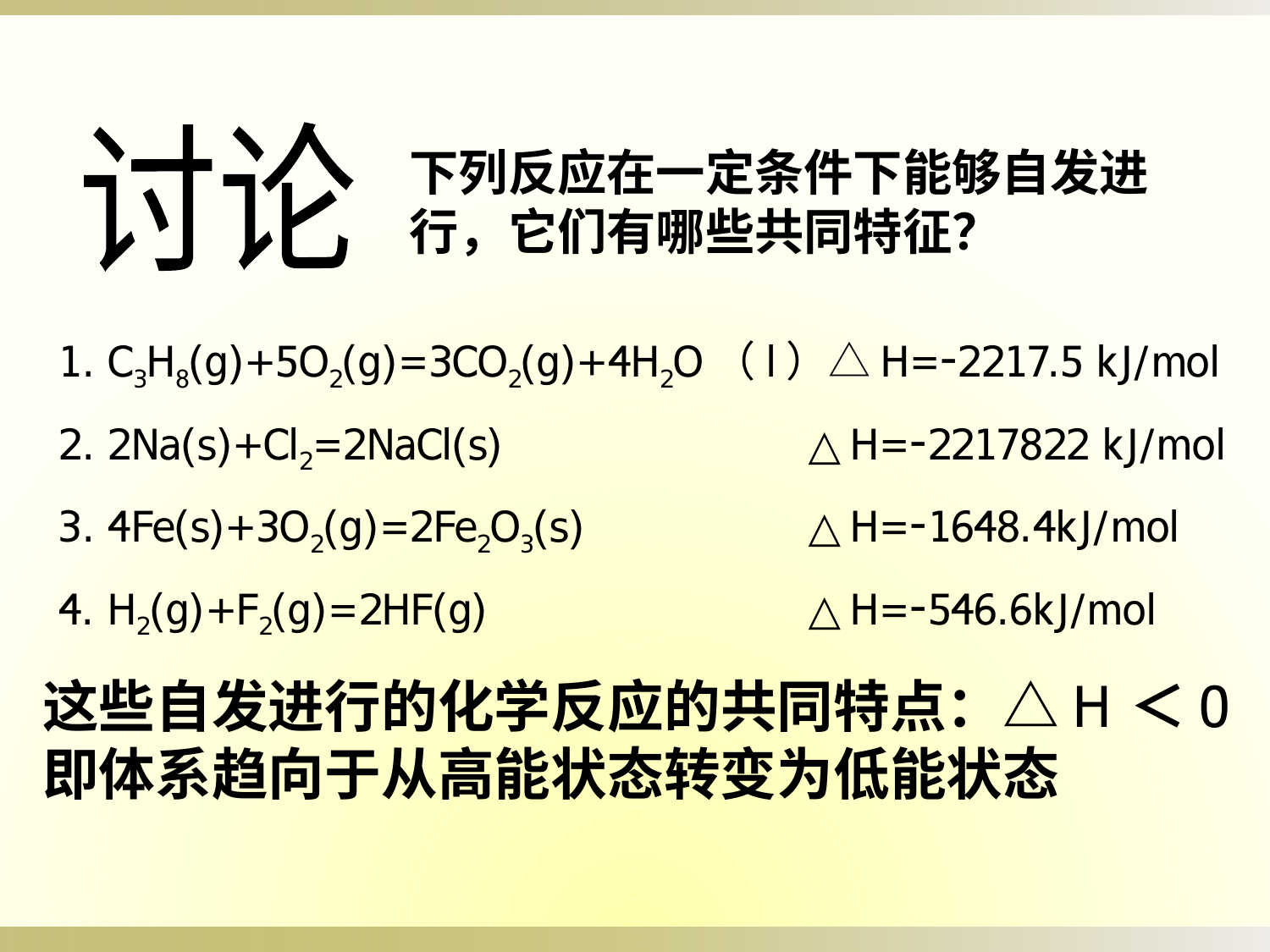

下列反应在一定条件下能够自发进行，它们有哪些共同特征？
讨论
 1. C3H8(g)+5O2(g)=3CO2(g)+4H2O（l）△H=-2217.5 kJ/mol
 2. 2Na(s)+Cl2=2NaCl(s)   			△H=-2217822 kJ/mol
 3. 4Fe(s)+3O2(g)=2Fe2O3(s) 		△H=-1648.4kJ/mol
 4. H2(g)+F2(g)=2HF(g) 			△H=-546.6kJ/mol
这些自发进行的化学反应的共同特点：△H＜0
即体系趋向于从高能状态转变为低能状态